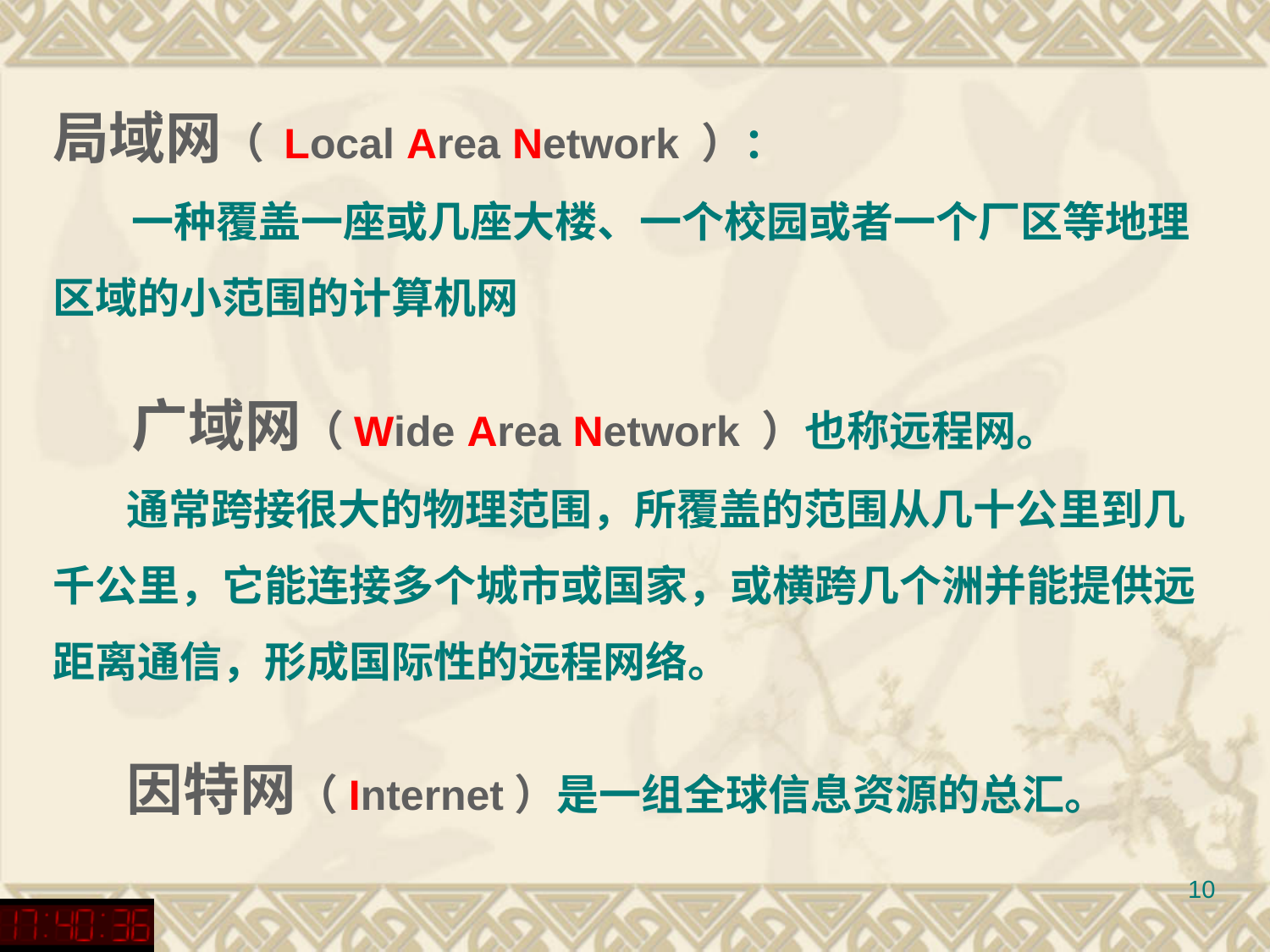

局域网（ Local Area Network ）：
一种覆盖一座或几座大楼、一个校园或者一个厂区等地理区域的小范围的计算机网
广域网（Wide Area Network ）也称远程网。
通常跨接很大的物理范围，所覆盖的范围从几十公里到几千公里，它能连接多个城市或国家，或横跨几个洲并能提供远距离通信，形成国际性的远程网络。
因特网（Internet）是一组全球信息资源的总汇。
10